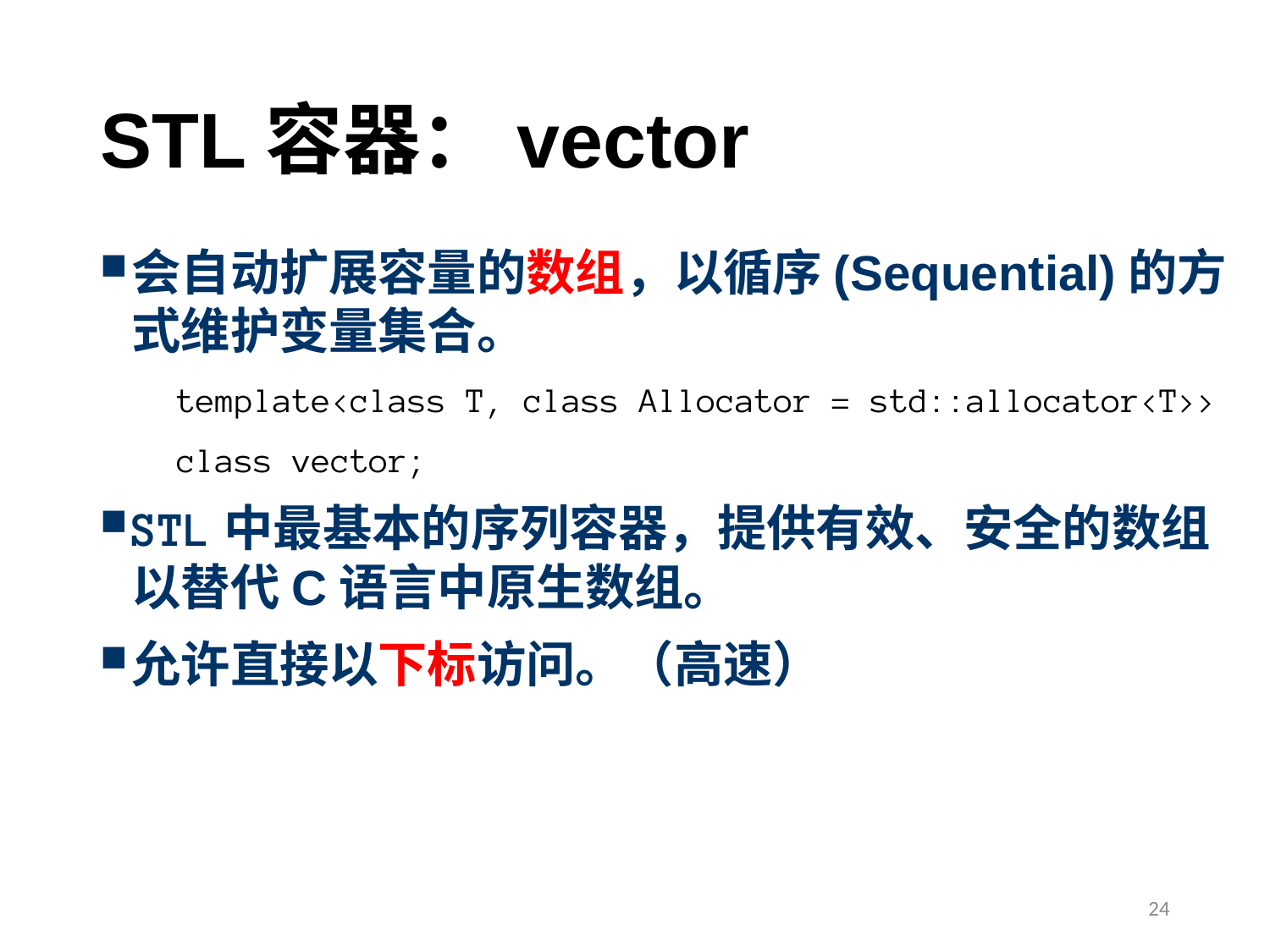

# STL容器：vector
会自动扩展容量的数组，以循序(Sequential)的方式维护变量集合。
    template<class T, class Allocator = std::allocator<T>>
    class vector;
STL中最基本的序列容器，提供有效、安全的数组以替代C语言中原生数组。
允许直接以下标访问。（高速）
24